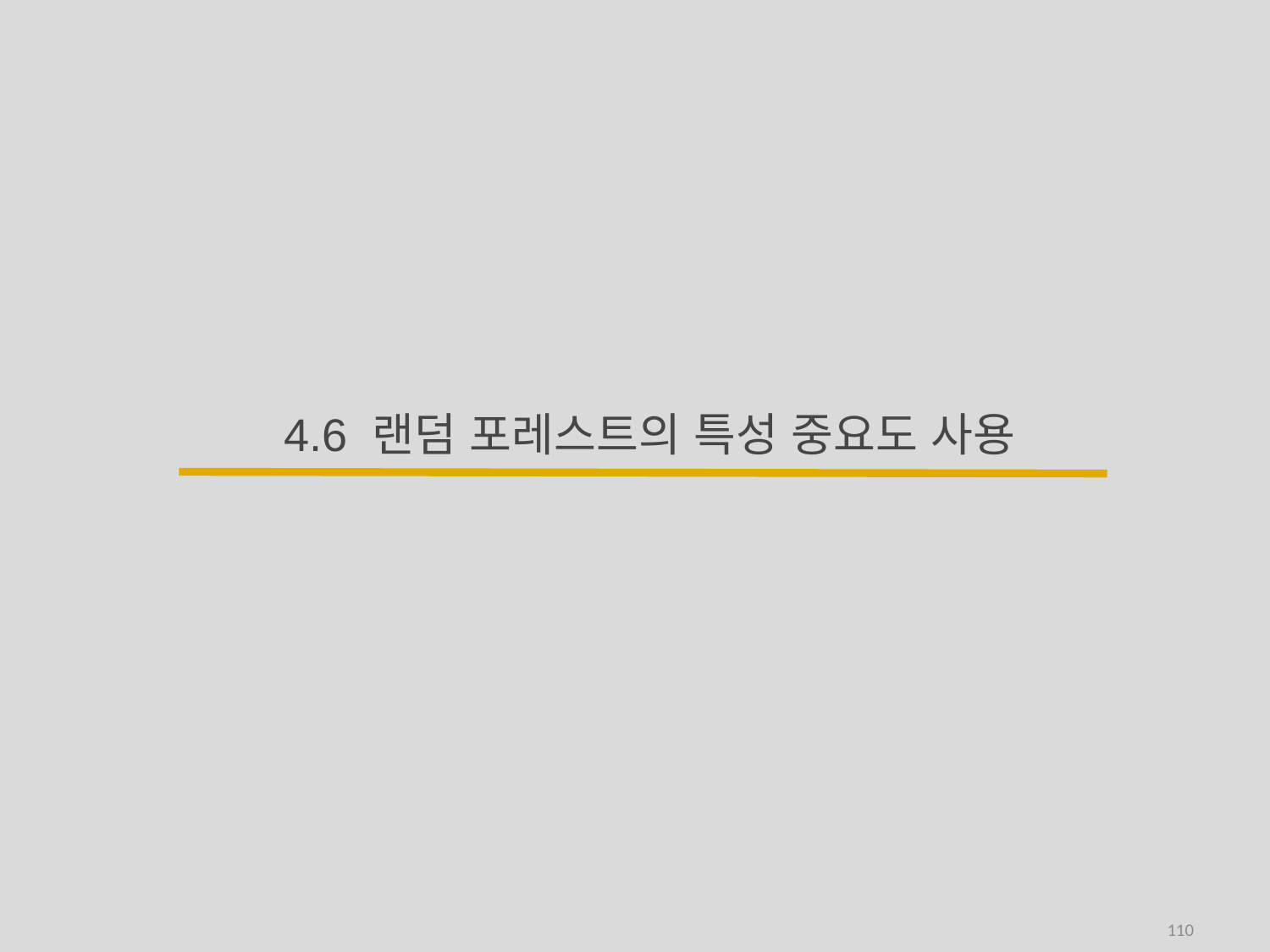

# 4.6 랜덤 포레스트의 특성 중요도 사용
110